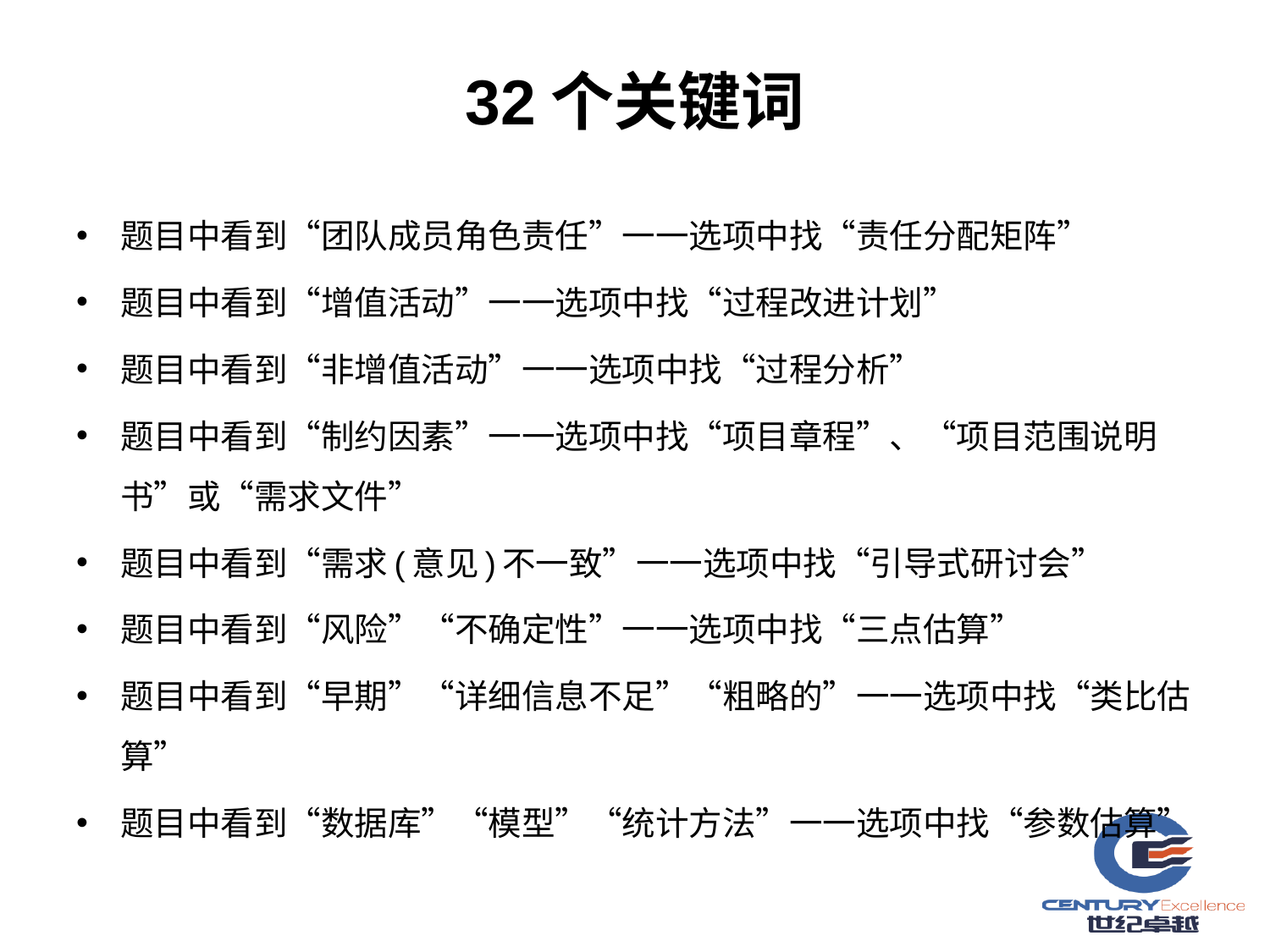

# 32个关键词
题目中看到“团队成员角色责任”一一选项中找“责任分配矩阵”
题目中看到“增值活动”一一选项中找“过程改进计划”
题目中看到“非增值活动”一一选项中找“过程分析”
题目中看到“制约因素”一一选项中找“项目章程”、“项目范围说明书”或“需求文件”
题目中看到“需求(意见)不一致”一一选项中找“引导式研讨会”
题目中看到“风险”“不确定性”一一选项中找“三点估算”
题目中看到“早期”“详细信息不足”“粗略的”一一选项中找“类比估算”
题目中看到“数据库”“模型”“统计方法”一一选项中找“参数估算”